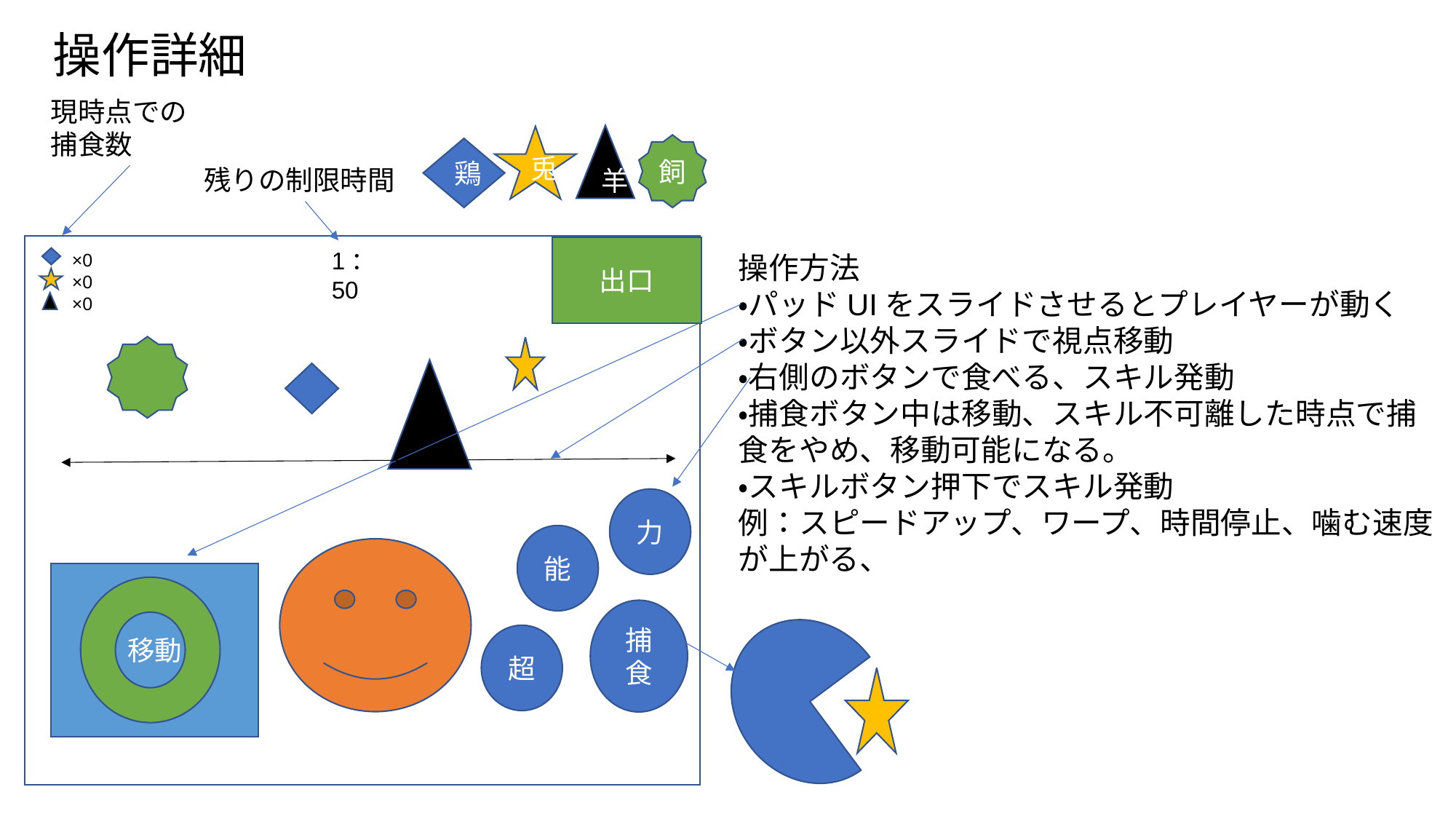

操作詳細
現時点での捕食数
羊
兎
飼
鶏
残りの制限時間

出口
1：50
×0
×0
×0
操作方法
・パッドUIをスライドさせるとプレイヤーが動く
・ボタン以外スライドで視点移動
・右側のボタンで食べる、スキル発動
・捕食ボタン中は移動、スキル不可離した時点で捕食をやめ、移動可能になる。
・スキルボタン押下でスキル発動
例：スピードアップ、ワープ、時間停止、噛む速度が上がる、

力
能

移動

捕食
超